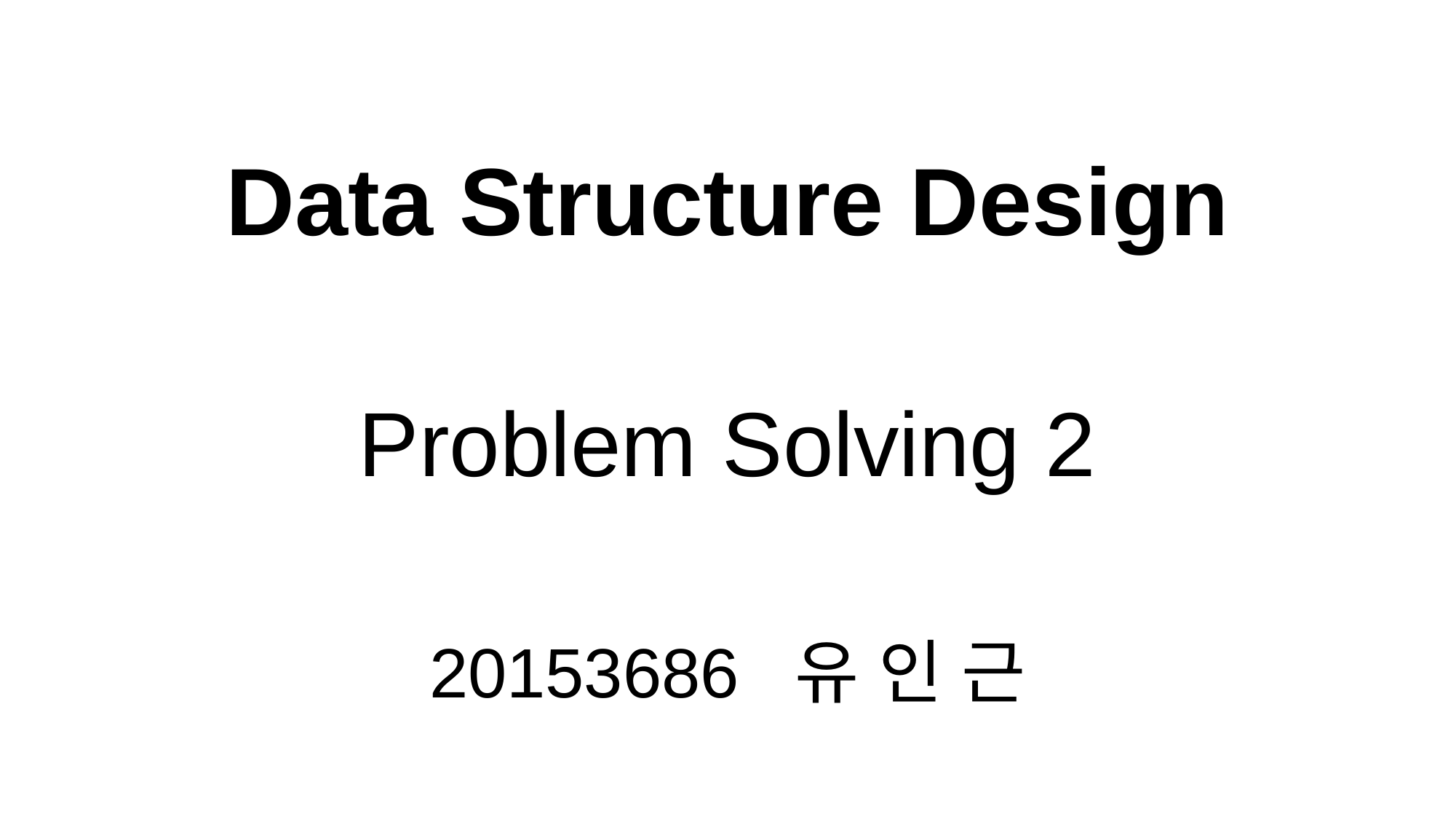

# Data Structure Design

Problem Solving 2

20153686  유 인 근